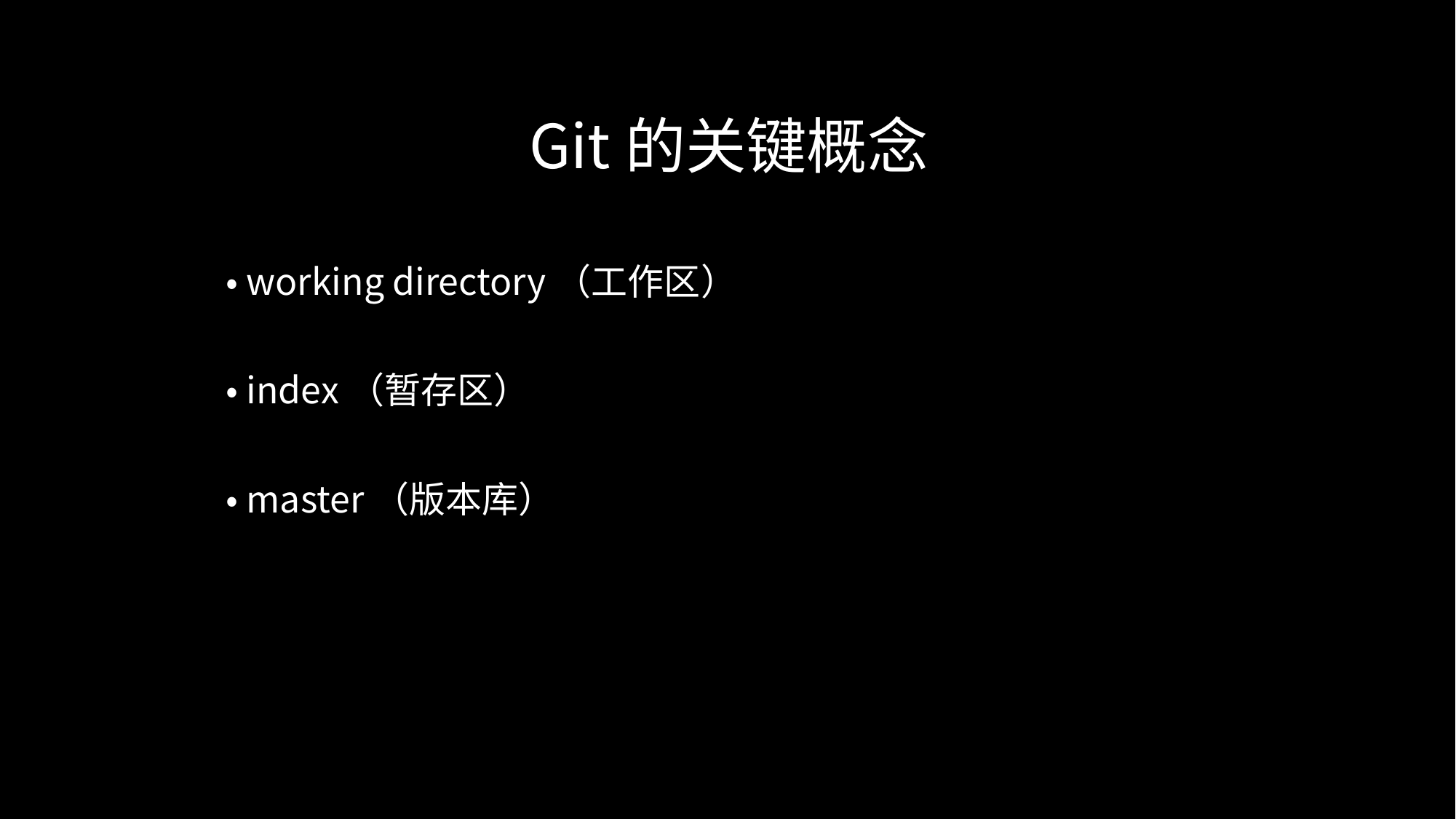

# Git的关键概念

• working directory（工作区）

• index（暂存区）

• master（版本库）